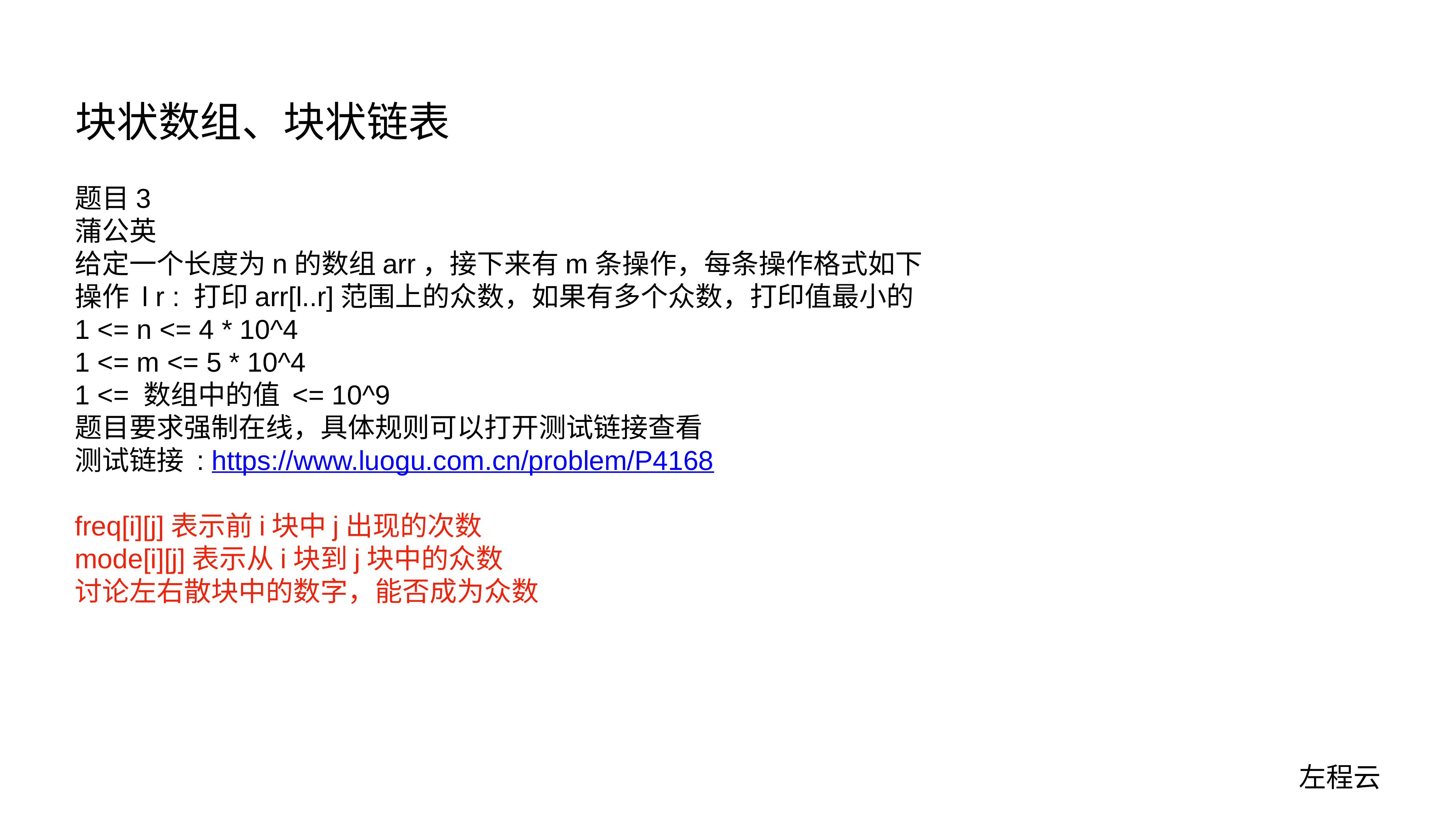

# 块状数组、块状链表
题目3
蒲公英
给定一个长度为n的数组arr，接下来有m条操作，每条操作格式如下
操作 l r : 打印arr[l..r]范围上的众数，如果有多个众数，打印值最小的
1 <= n <= 4 * 10^4
1 <= m <= 5 * 10^4
1 <= 数组中的值 <= 10^9
题目要求强制在线，具体规则可以打开测试链接查看
测试链接 : https://www.luogu.com.cn/problem/P4168

freq[i][j]表示前i块中j出现的次数
mode[i][j]表示从i块到j块中的众数
讨论左右散块中的数字，能否成为众数
左程云